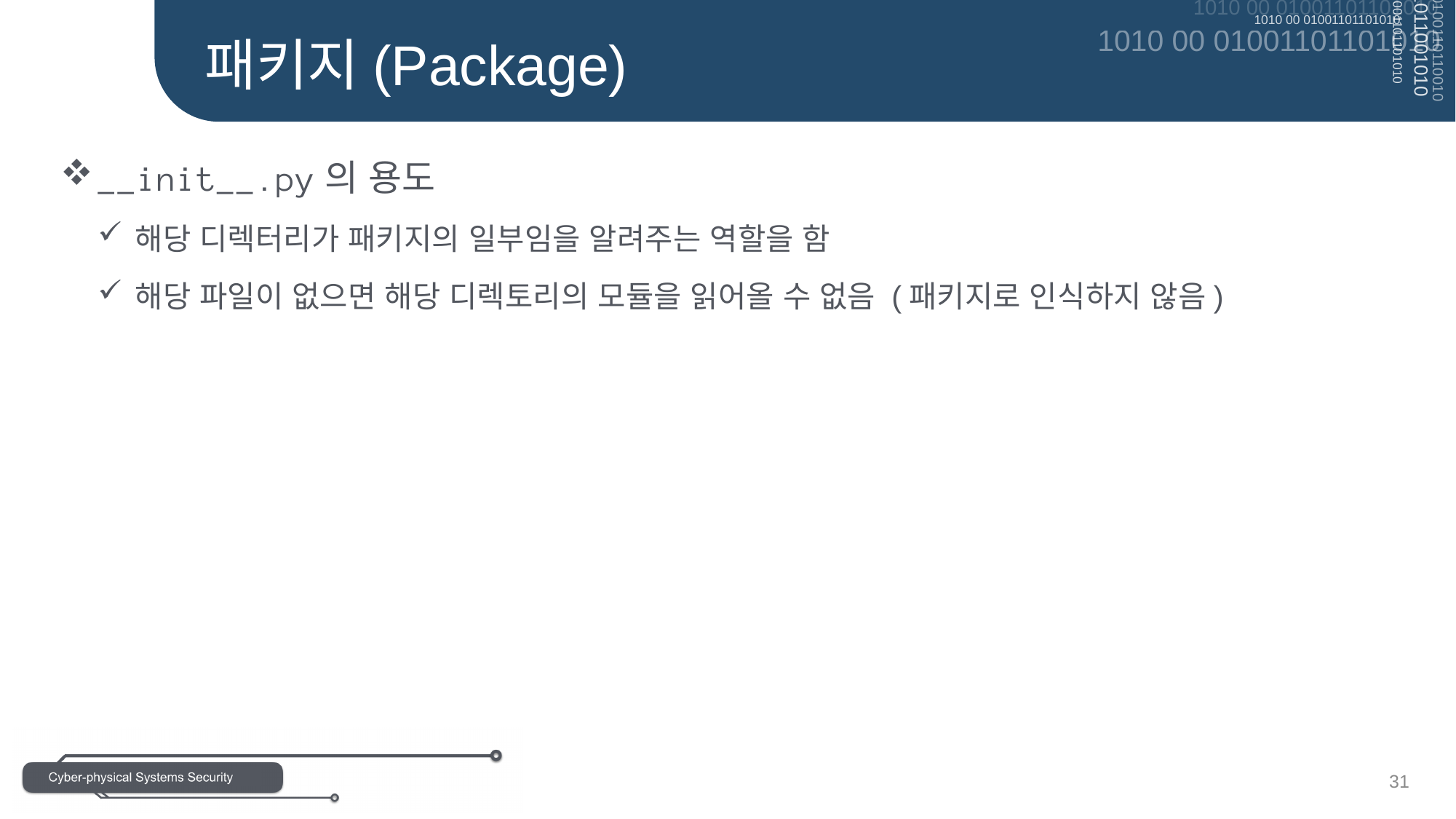

패키지(Package)
__init__.py의 용도
해당 디렉터리가 패키지의 일부임을 알려주는 역할을 함
해당 파일이 없으면 해당 디렉토리의 모듈을 읽어올 수 없음 (패키지로 인식하지 않음)

31